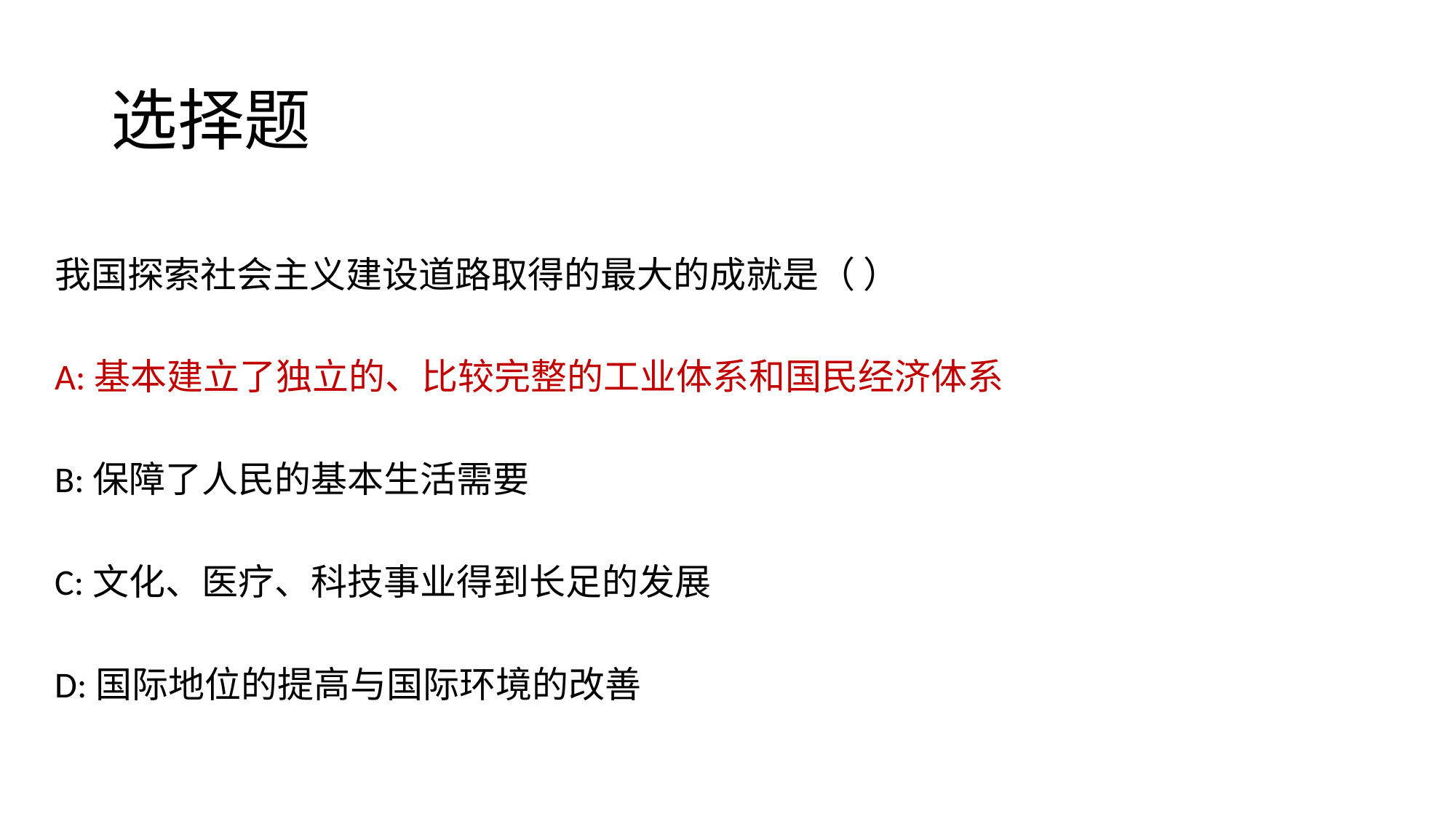

# 选择题
我国探索社会主义建设道路取得的最大的成就是（ ）
A:基本建立了独立的、比较完整的工业体系和国民经济体系
B:保障了人民的基本生活需要
C:文化、医疗、科技事业得到长足的发展
D:国际地位的提高与国际环境的改善